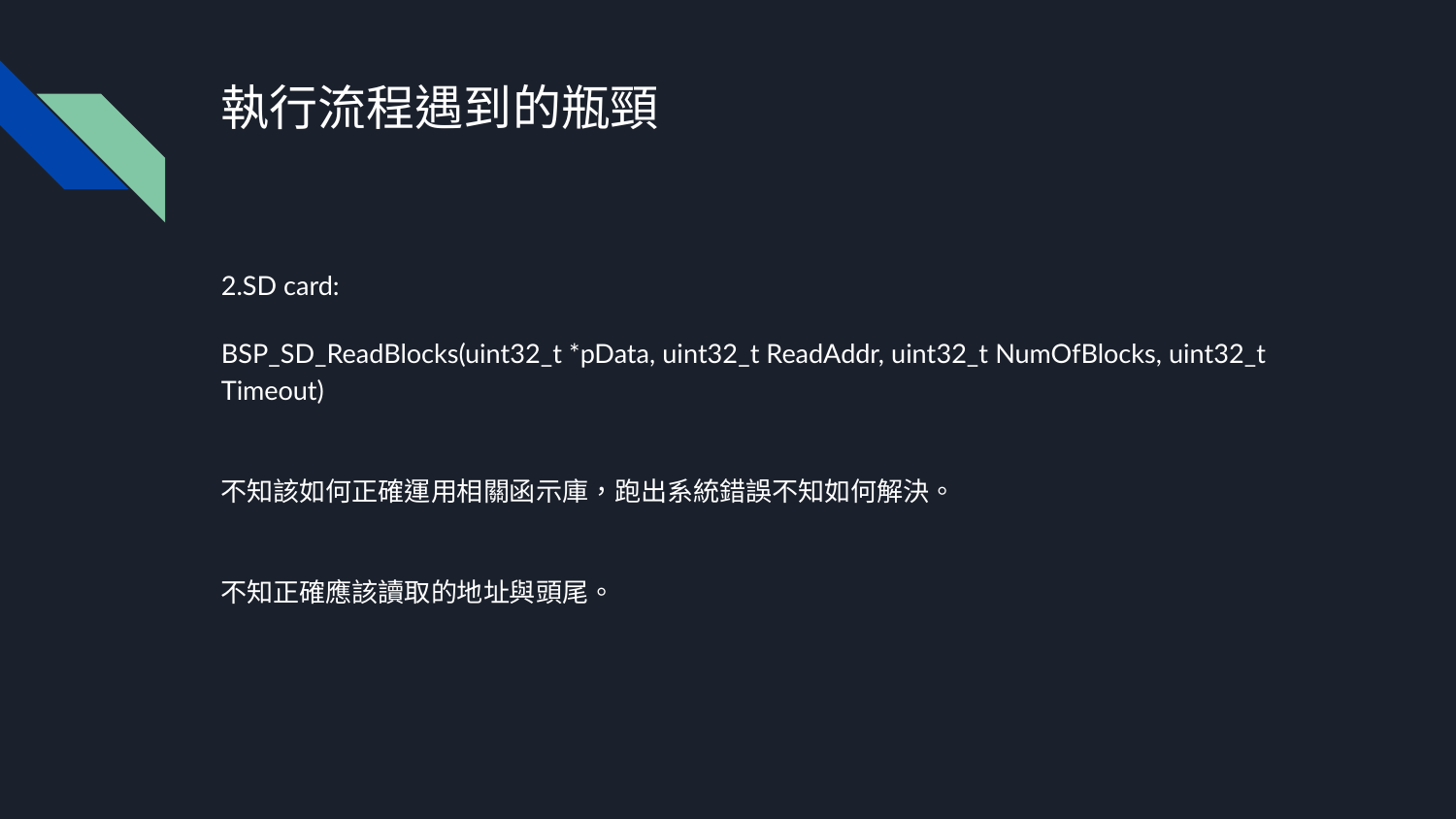

# 執行流程遇到的瓶頸
2.SD card:
BSP_SD_ReadBlocks(uint32_t *pData, uint32_t ReadAddr, uint32_t NumOfBlocks, uint32_t Timeout)
不知該如何正確運用相關函示庫，跑出系統錯誤不知如何解決。
不知正確應該讀取的地址與頭尾。